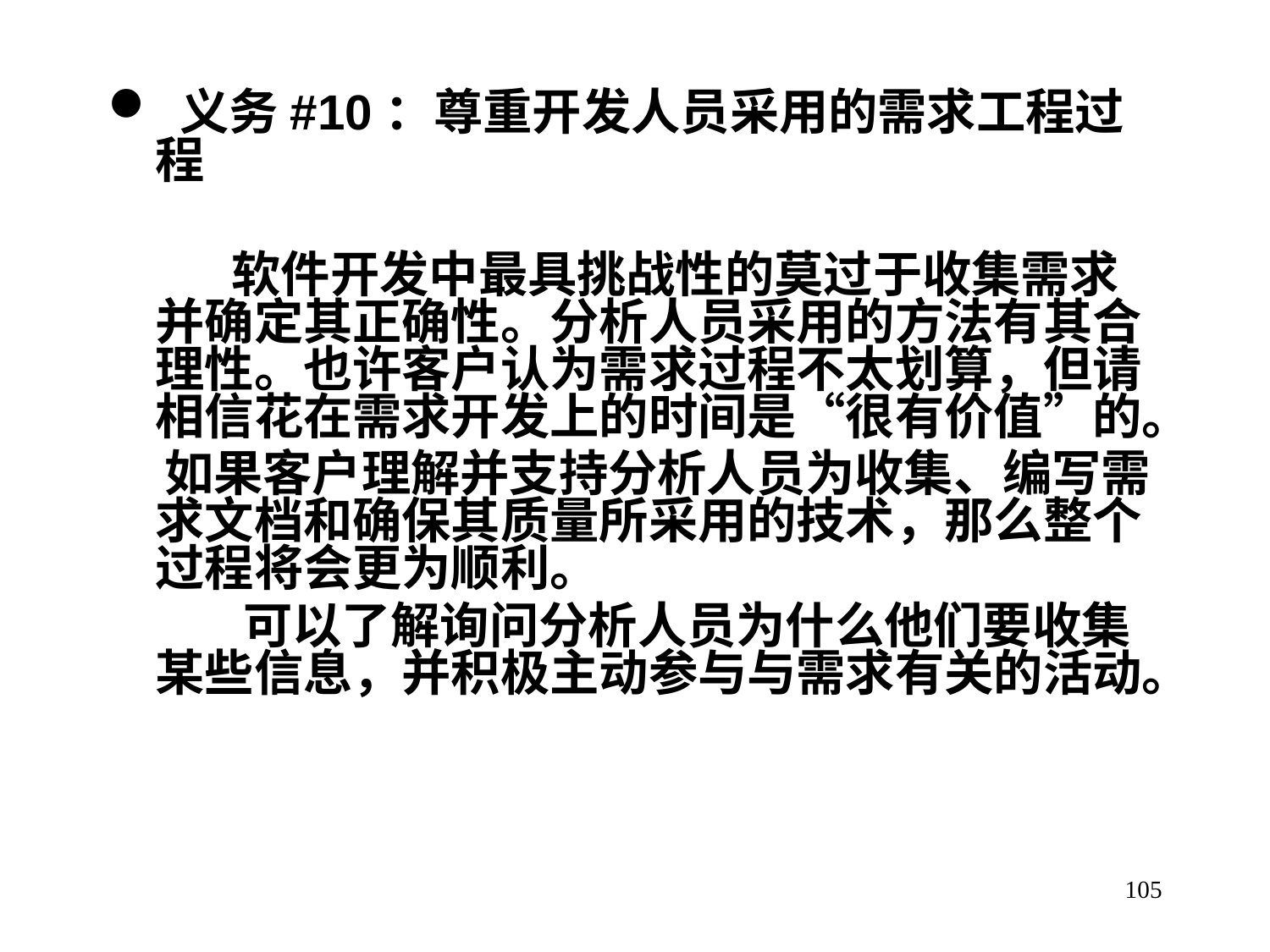

# 义务#10：尊重开发人员采用的需求工程过程

          软件开发中最具挑战性的莫过于收集需求并确定其正确性。分析人员采用的方法有其合理性。也许客户认为需求过程不太划算，但请相信花在需求开发上的时间是“很有价值”的。
    如果客户理解并支持分析人员为收集、编写需求文档和确保其质量所采用的技术，那么整个过程将会更为顺利。
           可以了解询问分析人员为什么他们要收集某些信息，并积极主动参与与需求有关的活动。

105